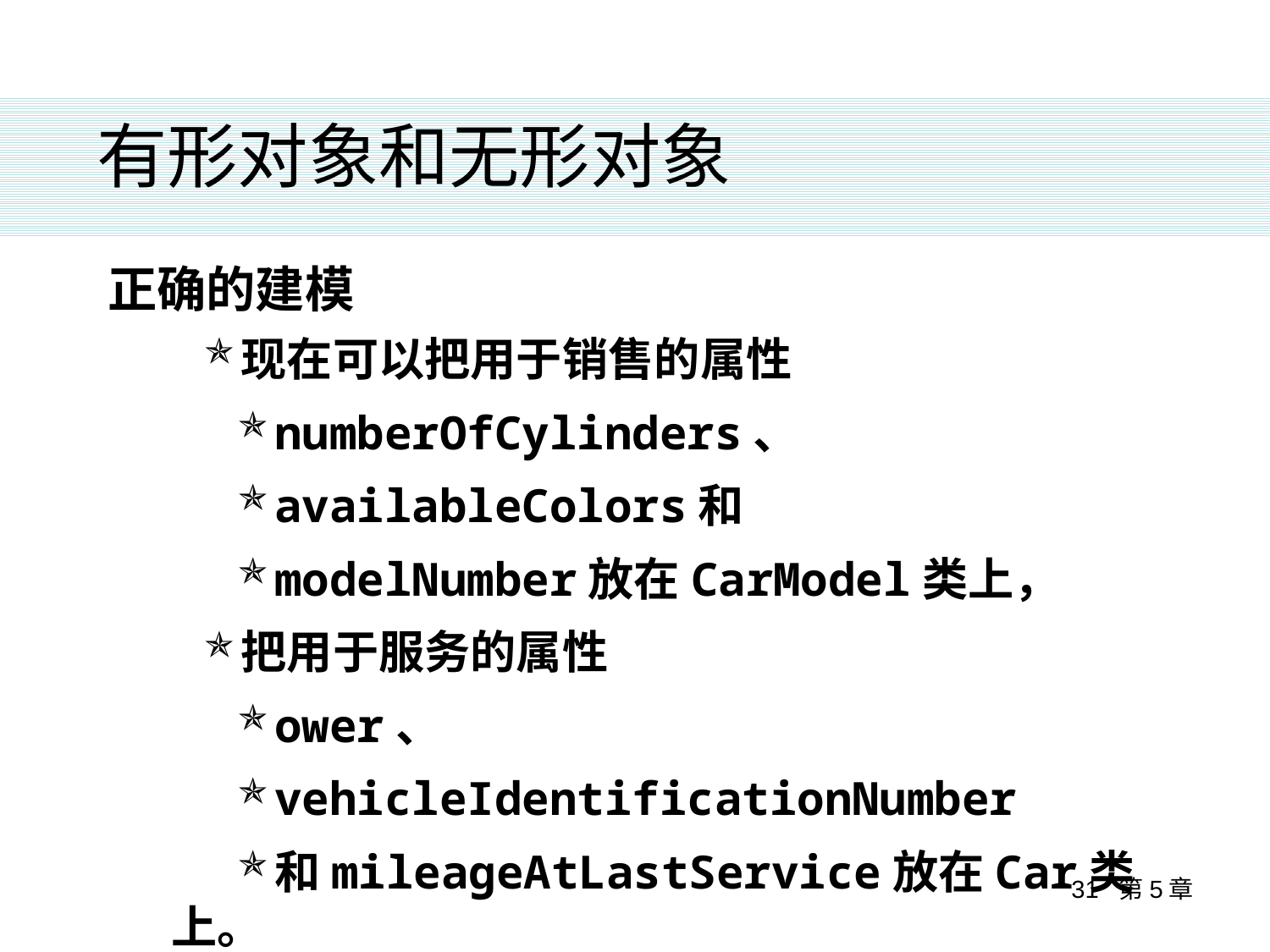

有形对象和无形对象
正确的建模
现在可以把用于销售的属性
numberOfCylinders、
availableColors和
modelNumber放在CarModel类上，
把用于服务的属性
ower、
vehicleIdentificationNumber
和mileageAtLastService放在Car类上。
31  第5章